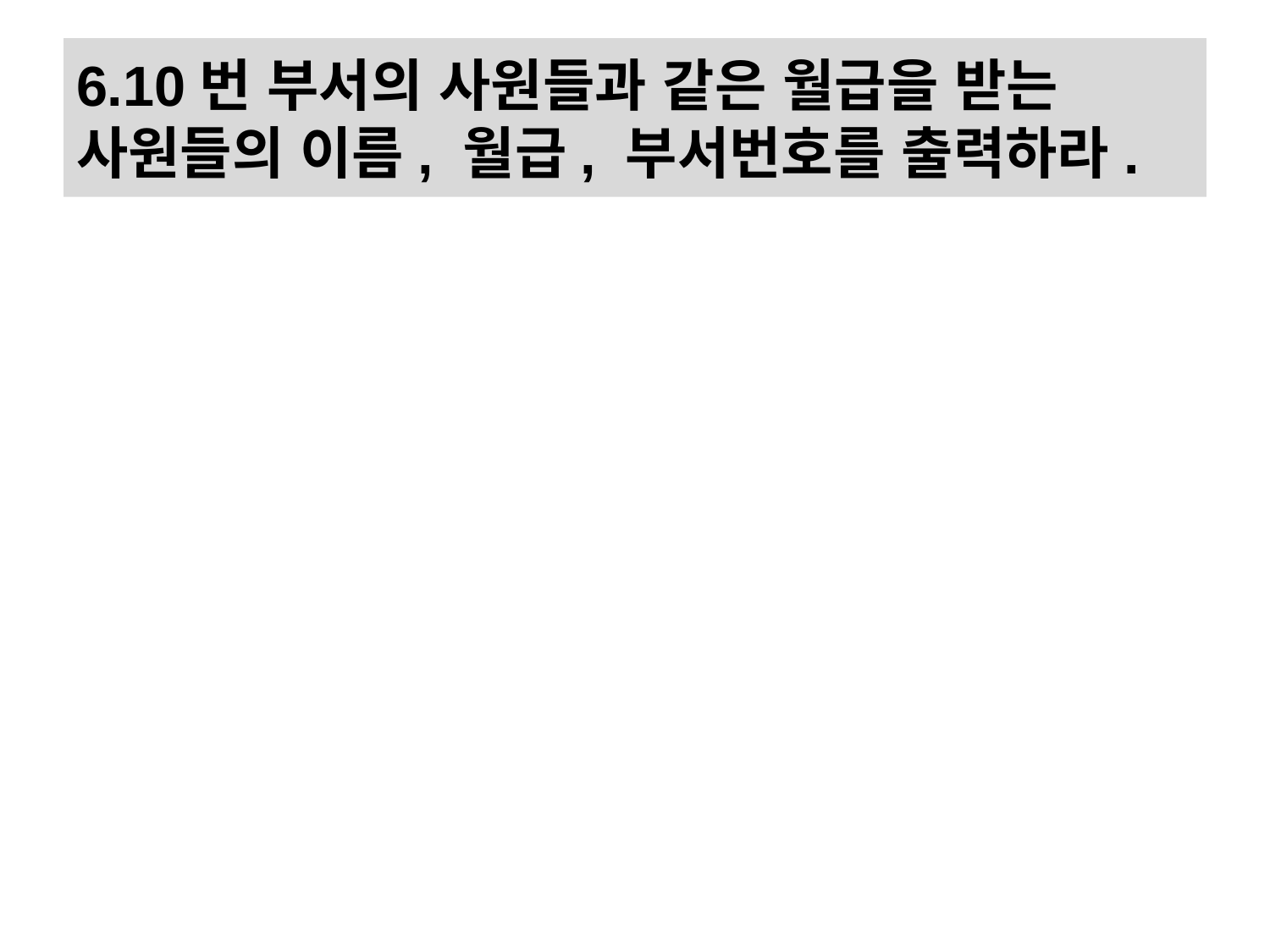

# 6.10번 부서의 사원들과 같은 월급을 받는 사원들의 이름, 월급, 부서번호를 출력하라.